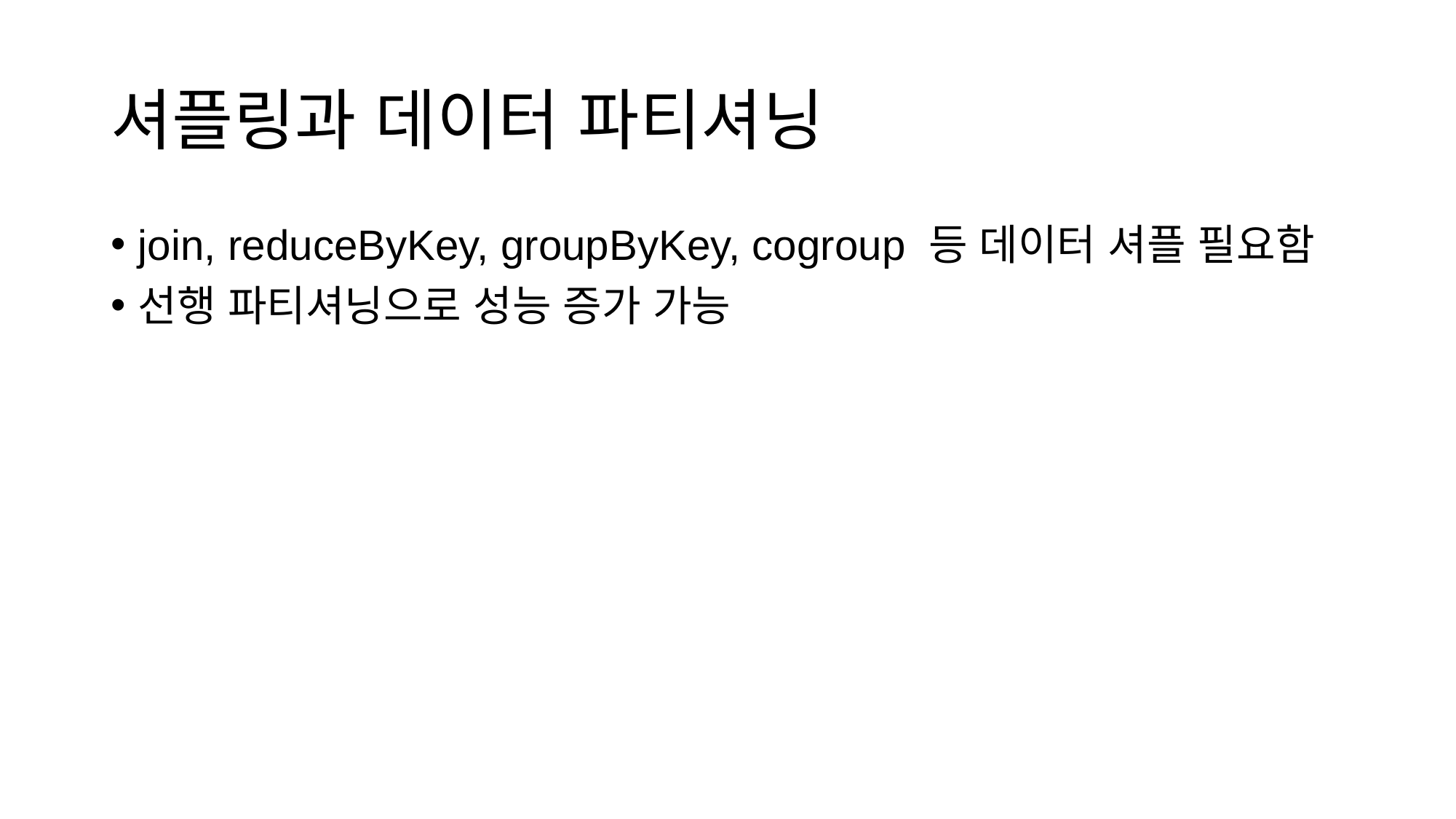

# 셔플링과 데이터 파티셔닝
join, reduceByKey, groupByKey, cogroup 등 데이터 셔플 필요함
선행 파티셔닝으로 성능 증가 가능